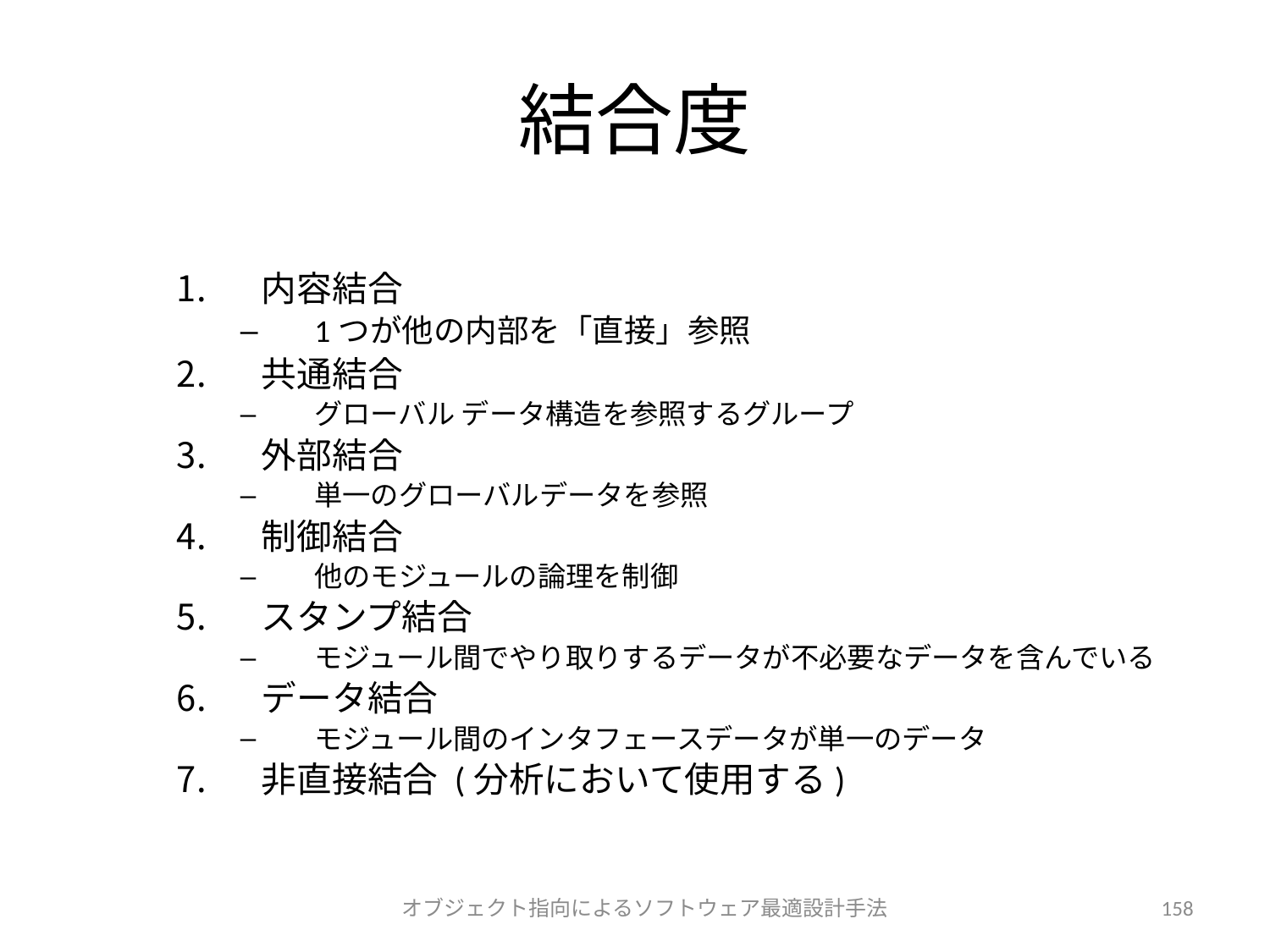

# 結合度
内容結合
1つが他の内部を「直接」参照
共通結合
グローバル データ構造を参照するグループ
外部結合
単一のグローバルデータを参照
制御結合
他のモジュールの論理を制御
スタンプ結合
モジュール間でやり取りするデータが不必要なデータを含んでいる
データ結合
モジュール間のインタフェースデータが単一のデータ
非直接結合 (分析において使用する)
オブジェクト指向によるソフトウェア最適設計手法
158